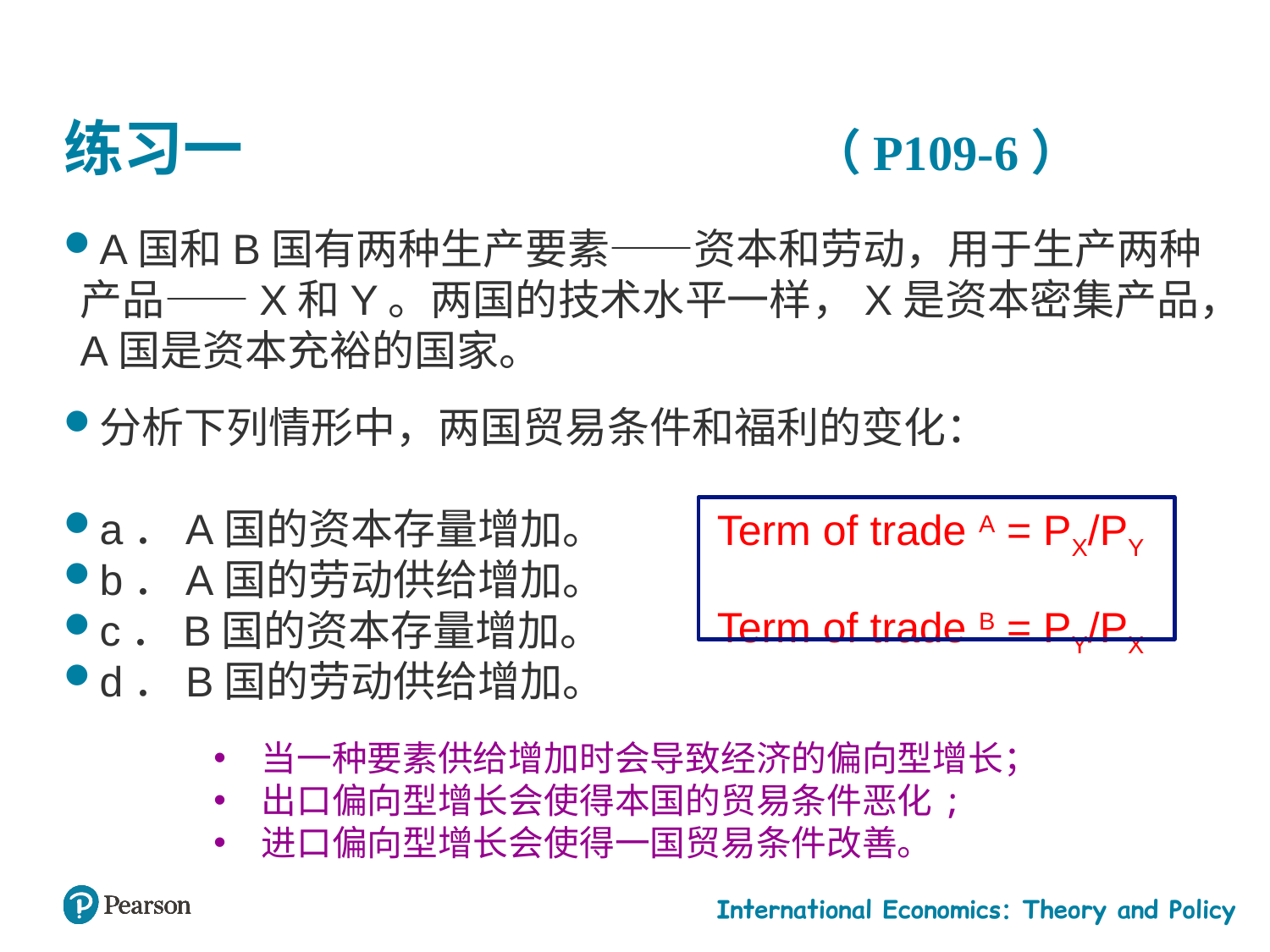

# 练习一                                          （P109-6）
A国和B国有两种生产要素——资本和劳动，用于生产两种产品——X和Y。两国的技术水平一样，X是资本密集产品，A国是资本充裕的国家。
分析下列情形中，两国贸易条件和福利的变化：

a．A国的资本存量增加。
b．A国的劳动供给增加。
c．B国的资本存量增加。
d．B国的劳动供给增加。

      Term of trade A = PX/PY
      Term of trade B = PY/PX
当一种要素供给增加时会导致经济的偏向型增长；
出口偏向型增长会使得本国的贸易条件恶化;
进口偏向型增长会使得一国贸易条件改善。